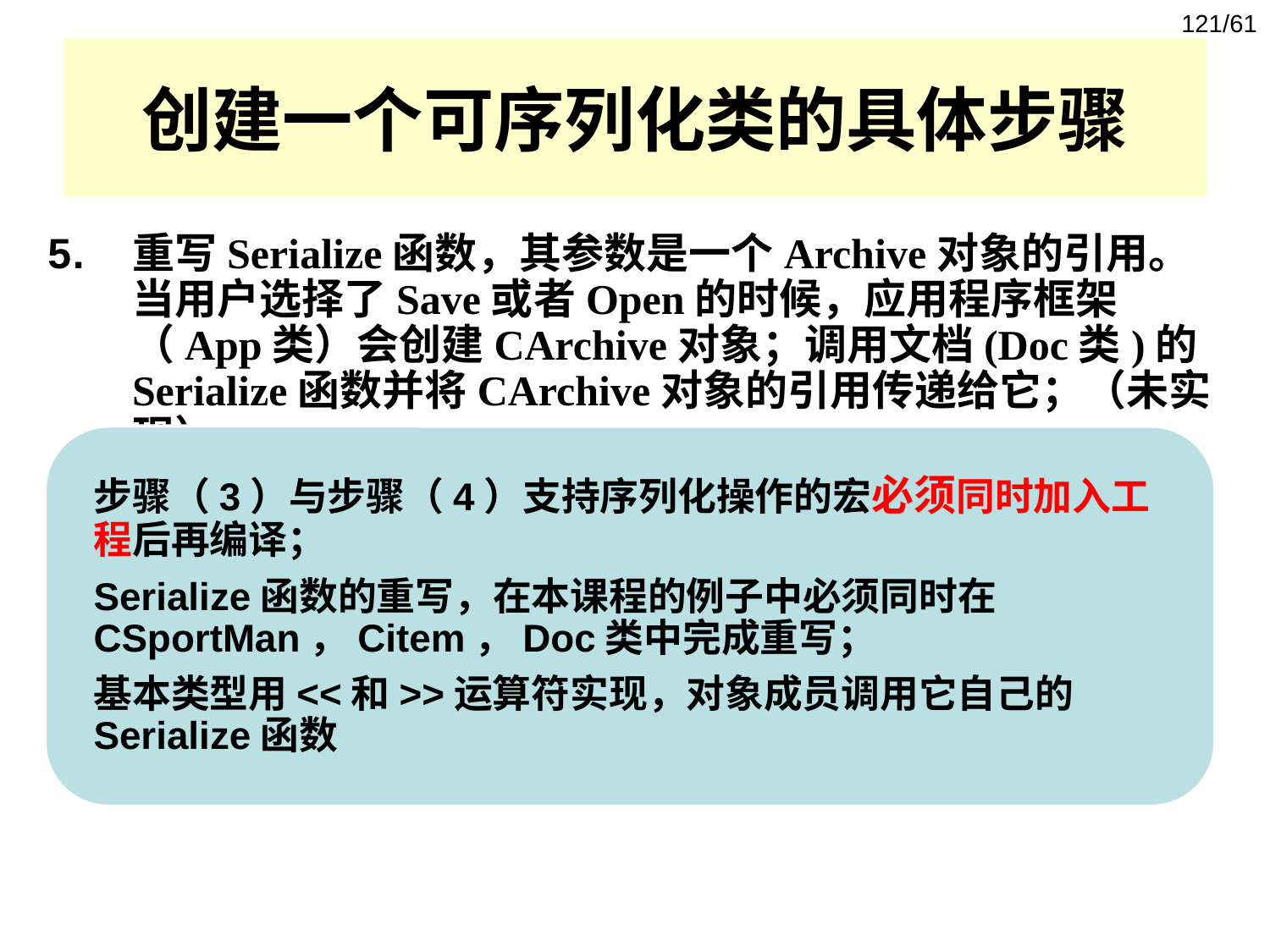

121/61
# 创建一个可序列化类的具体步骤
重写Serialize函数，其参数是一个Archive对象的引用。当用户选择了Save或者Open的时候，应用程序框架（App类）会创建CArchive对象；调用文档(Doc类)的Serialize函数并将CArchive对象的引用传递给它；（未实现）
步骤（3）与步骤（4）支持序列化操作的宏必须同时加入工程后再编译；
Serialize函数的重写，在本课程的例子中必须同时在CSportMan，Citem，Doc类中完成重写；
基本类型用<<和>>运算符实现，对象成员调用它自己的Serialize函数